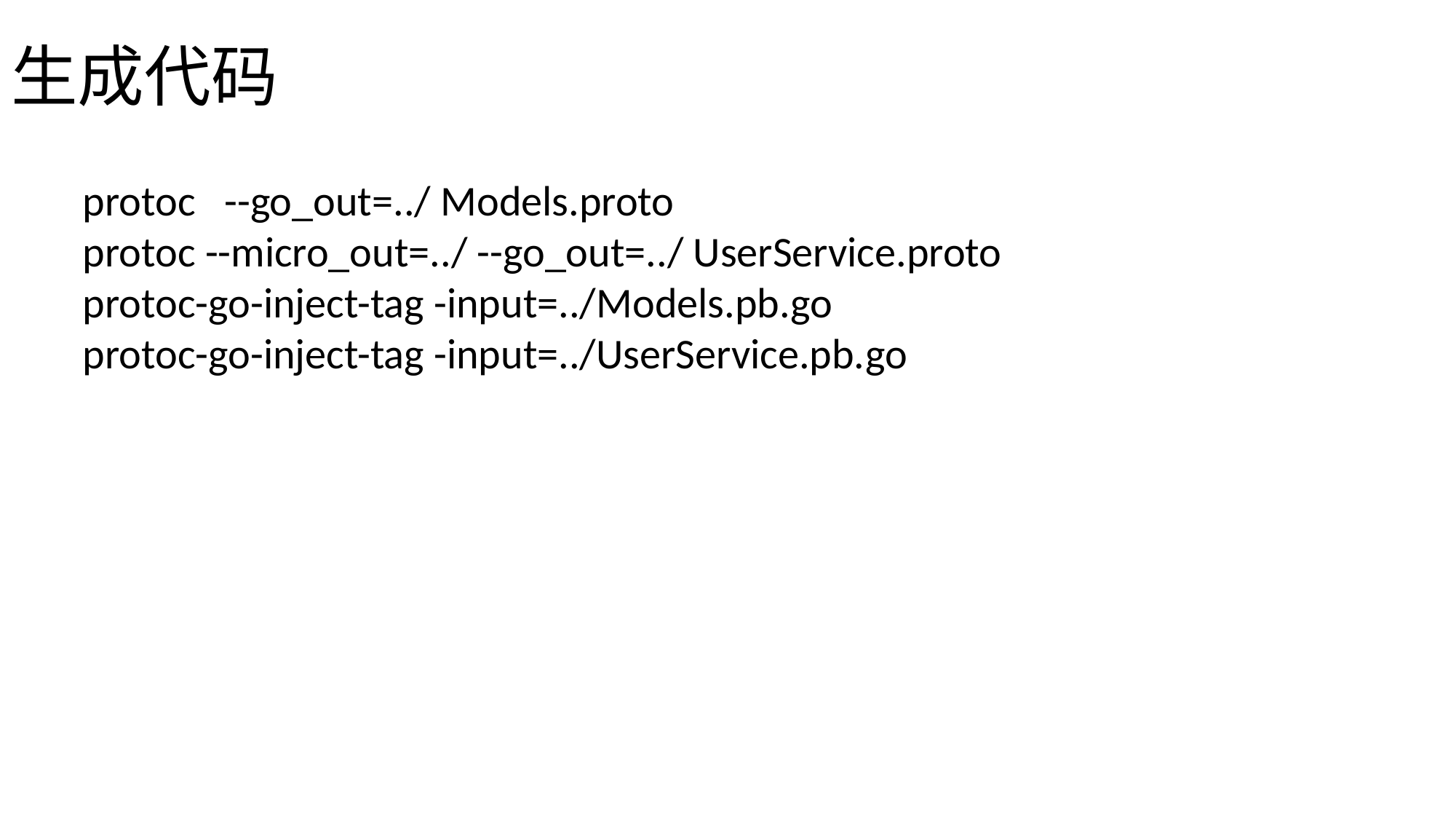

# 生成代码
protoc   --go_out=../ Models.proto
protoc --micro_out=../ --go_out=../ UserService.proto
protoc-go-inject-tag -input=../Models.pb.go
protoc-go-inject-tag -input=../UserService.pb.go